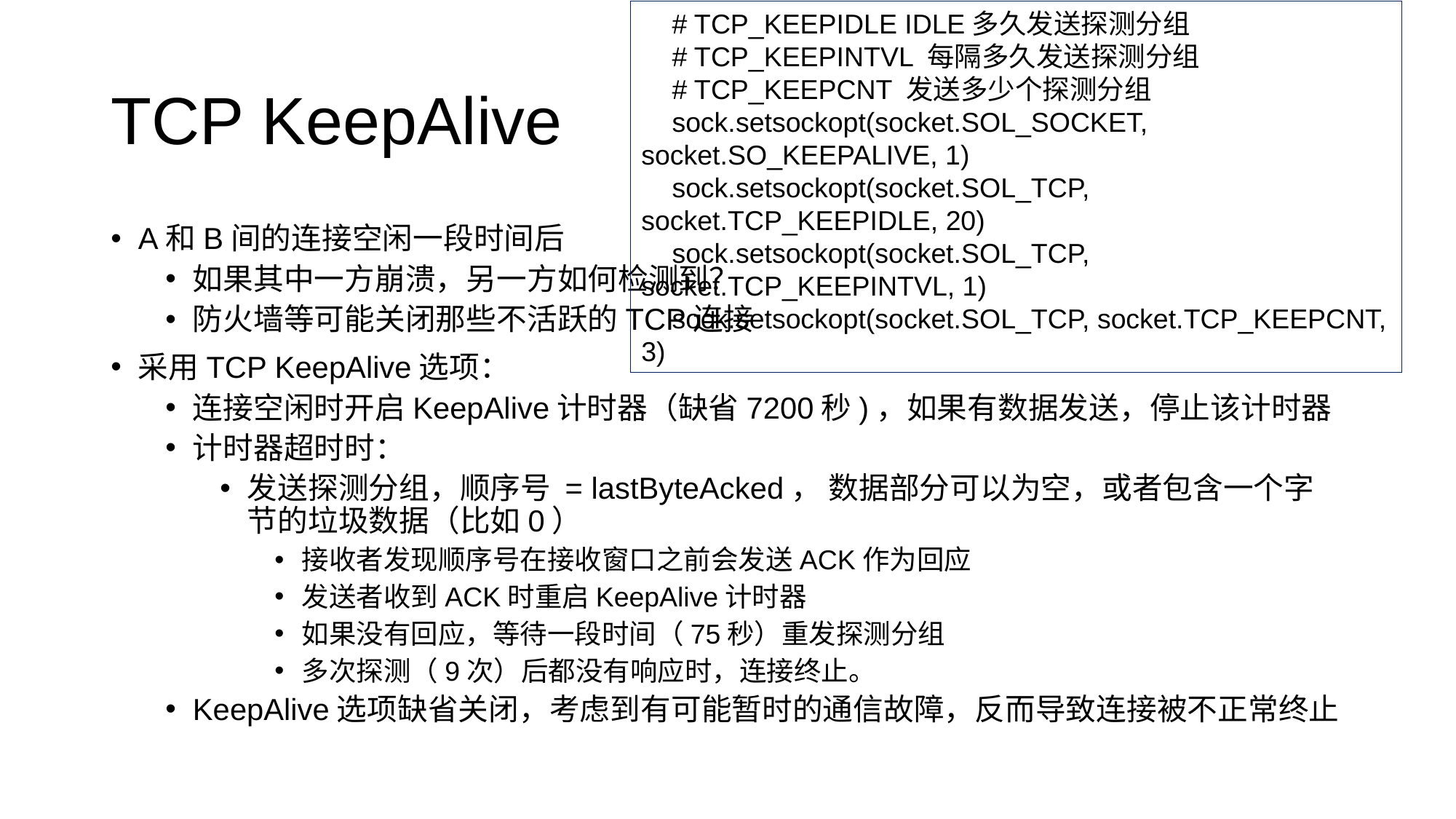

# TCP_KEEPIDLE IDLE多久发送探测分组
    # TCP_KEEPINTVL 每隔多久发送探测分组
    # TCP_KEEPCNT 发送多少个探测分组
    sock.setsockopt(socket.SOL_SOCKET, socket.SO_KEEPALIVE, 1)
    sock.setsockopt(socket.SOL_TCP, socket.TCP_KEEPIDLE, 20)
    sock.setsockopt(socket.SOL_TCP, socket.TCP_KEEPINTVL, 1)
    sock.setsockopt(socket.SOL_TCP, socket.TCP_KEEPCNT, 3)
# TCP KeepAlive
A和B间的连接空闲一段时间后
如果其中一方崩溃，另一方如何检测到？
防火墙等可能关闭那些不活跃的TCP连接
采用TCP KeepAlive选项：
连接空闲时开启KeepAlive计时器（缺省7200秒)，如果有数据发送，停止该计时器
计时器超时时：
发送探测分组，顺序号 = lastByteAcked， 数据部分可以为空，或者包含一个字节的垃圾数据（比如0）
接收者发现顺序号在接收窗口之前会发送ACK作为回应
发送者收到ACK时重启KeepAlive计时器
如果没有回应，等待一段时间（75秒）重发探测分组
多次探测（9次）后都没有响应时，连接终止。
KeepAlive选项缺省关闭，考虑到有可能暂时的通信故障，反而导致连接被不正常终止